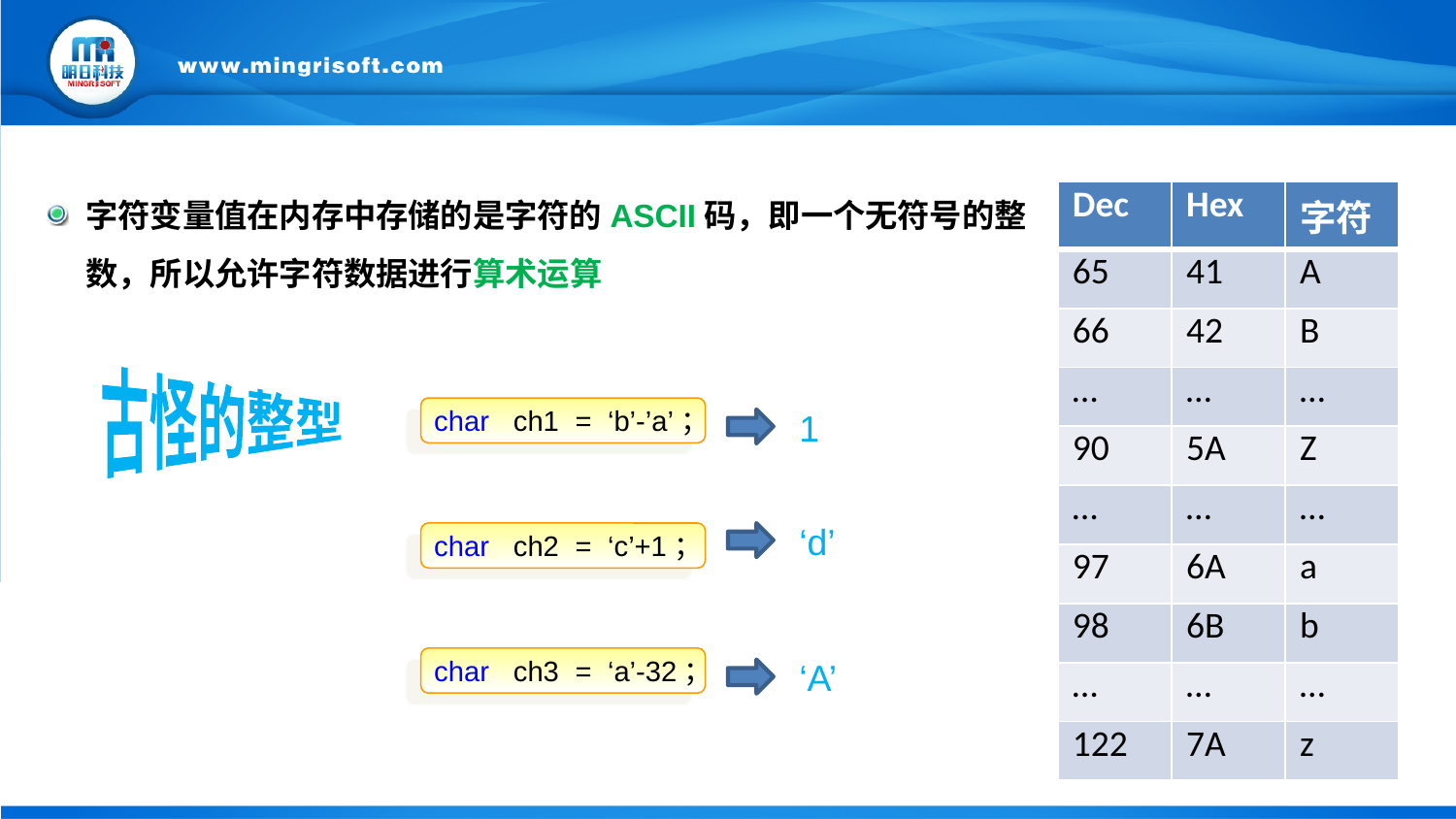

字符变量值在内存中存储的是字符的ASCII码，即一个无符号的整数，所以允许字符数据进行算术运算
| Dec | Hex | 字符 |
| --- | --- | --- |
| 65 | 41 | A |
| 66 | 42 | B |
| … | … | … |
| 90 | 5A | Z |
| … | … | … |
| 97 | 6A | a |
| 98 | 6B | b |
| … | … | … |
| 122 | 7A | z |
古怪的整型
char   ch1  =  ‘b’-’a’；
1

‘d’
char   ch2  =  ‘c’+1；

char   ch3  =  ‘a’-32；
‘A’